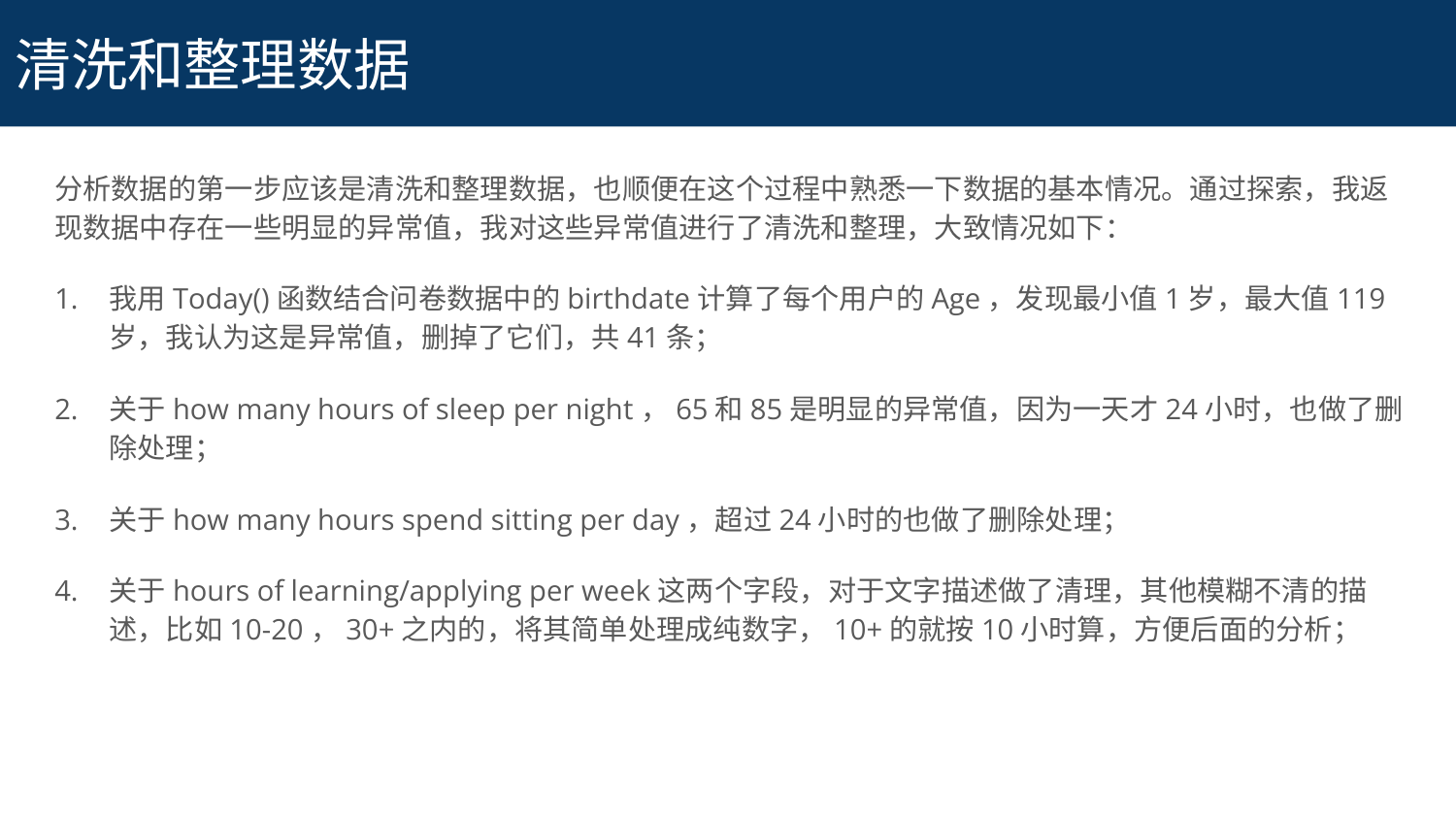

# 清洗和整理数据
分析数据的第一步应该是清洗和整理数据，也顺便在这个过程中熟悉一下数据的基本情况。通过探索，我返现数据中存在一些明显的异常值，我对这些异常值进行了清洗和整理，大致情况如下：
我用Today()函数结合问卷数据中的birthdate计算了每个用户的Age，发现最小值1岁，最大值119岁，我认为这是异常值，删掉了它们，共41条；
关于how many hours of sleep per night，65和85是明显的异常值，因为一天才24小时，也做了删除处理；
关于how many hours spend sitting per day，超过24小时的也做了删除处理；
关于hours of learning/applying per week这两个字段，对于文字描述做了清理，其他模糊不清的描述，比如10-20，30+之内的，将其简单处理成纯数字，10+的就按10小时算，方便后面的分析；